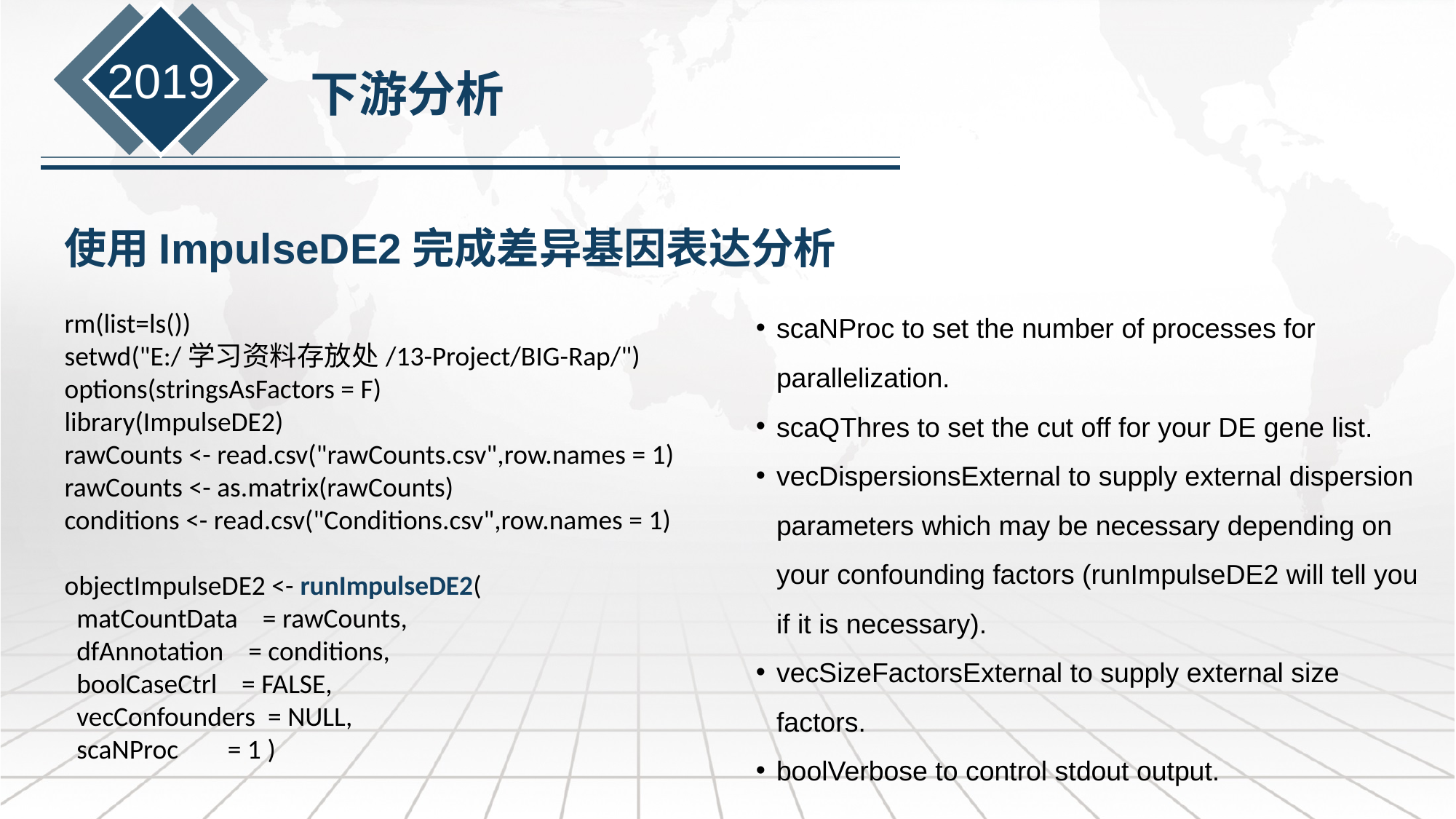

2019
下游分析
使用ImpulseDE2完成差异基因表达分析
scaNProc to set the number of processes for parallelization.
scaQThres to set the cut off for your DE gene list.
vecDispersionsExternal to supply external dispersion parameters which may be necessary depending on your confounding factors (runImpulseDE2 will tell you if it is necessary).
vecSizeFactorsExternal to supply external size factors.
boolVerbose to control stdout output.
rm(list=ls())
setwd("E:/学习资料存放处/13-Project/BIG-Rap/")
options(stringsAsFactors = F)
library(ImpulseDE2)
rawCounts <- read.csv("rawCounts.csv",row.names = 1)
rawCounts <- as.matrix(rawCounts)
conditions <- read.csv("Conditions.csv",row.names = 1)

objectImpulseDE2 <- runImpulseDE2(
  matCountData    = rawCounts,
  dfAnnotation    = conditions,
  boolCaseCtrl    = FALSE,
  vecConfounders  = NULL,
  scaNProc        = 1 )